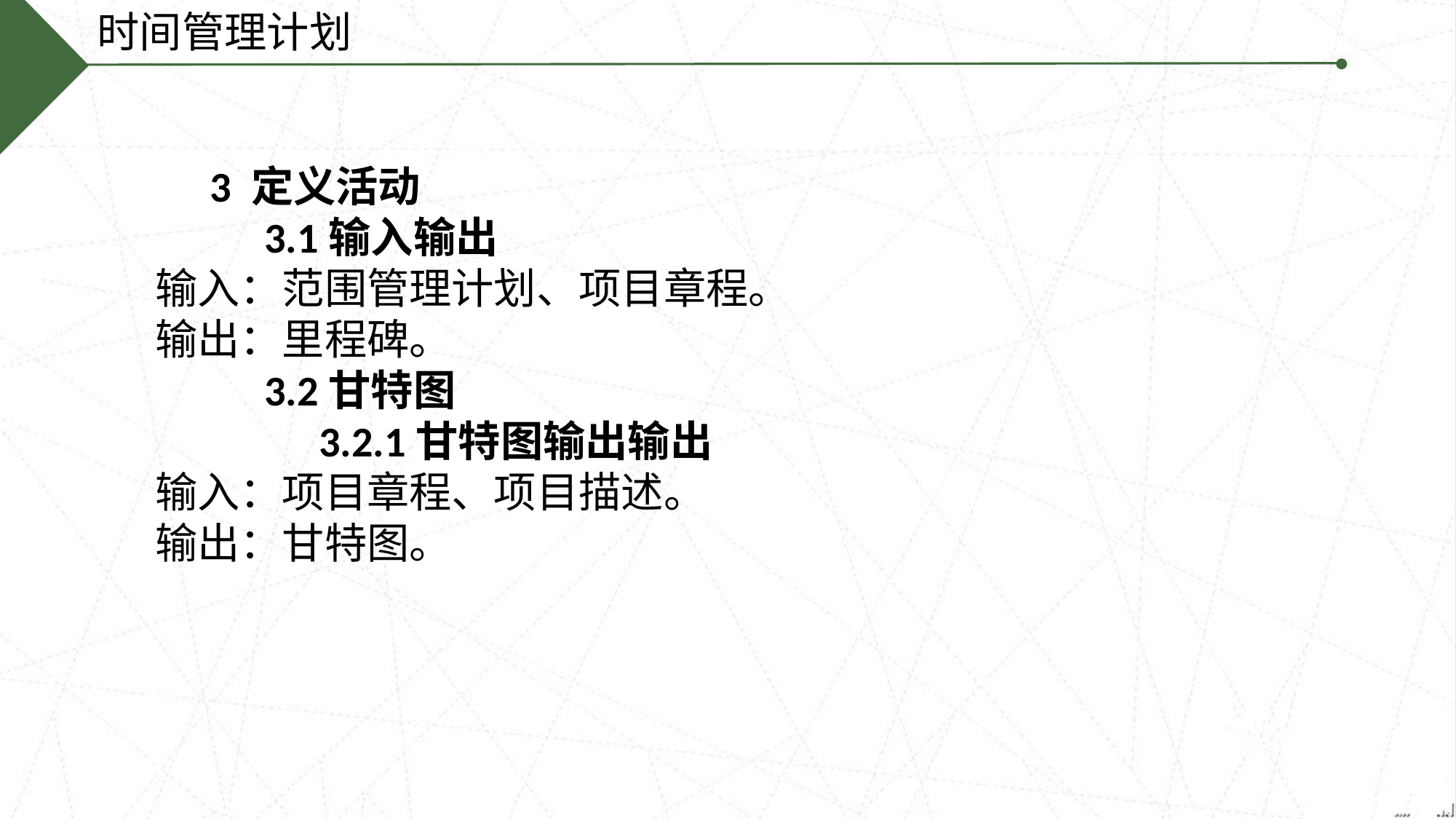

时间管理计划

3 定义活动
3.1输入输出
输入：范围管理计划、项目章程。
输出：里程碑。
3.2甘特图
3.2.1甘特图输出输出
输入：项目章程、项目描述。
输出：甘特图。